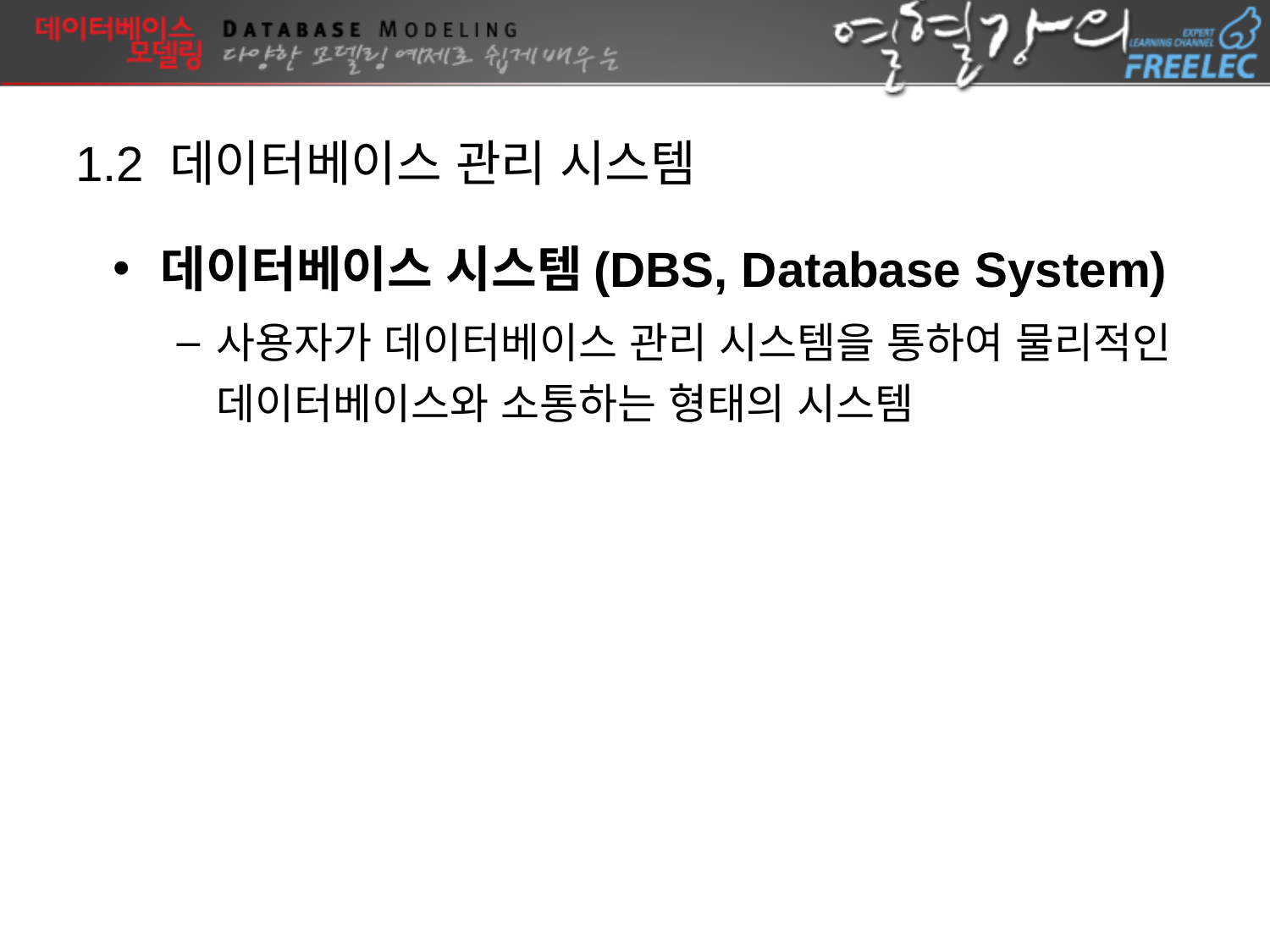

1.2 데이터베이스 관리 시스템
데이터베이스 시스템(DBS, Database System)
사용자가 데이터베이스 관리 시스템을 통하여 물리적인 데이터베이스와 소통하는 형태의 시스템